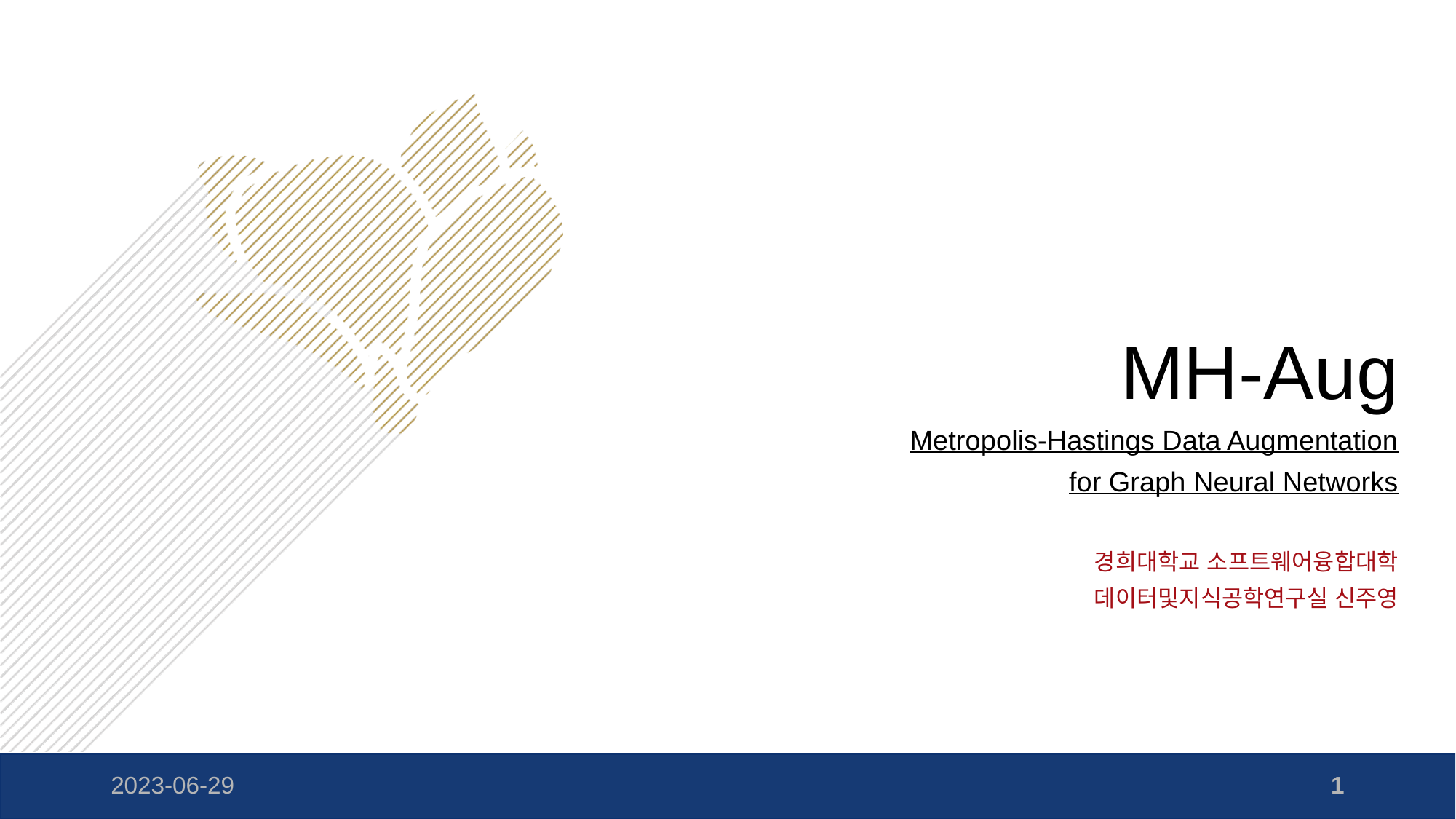

# MH-Aug
Metropolis-Hastings Data Augmentation
for Graph Neural Networks

경희대학교 소프트웨어융합대학
데이터및지식공학연구실 신주영
2023-06-29
1